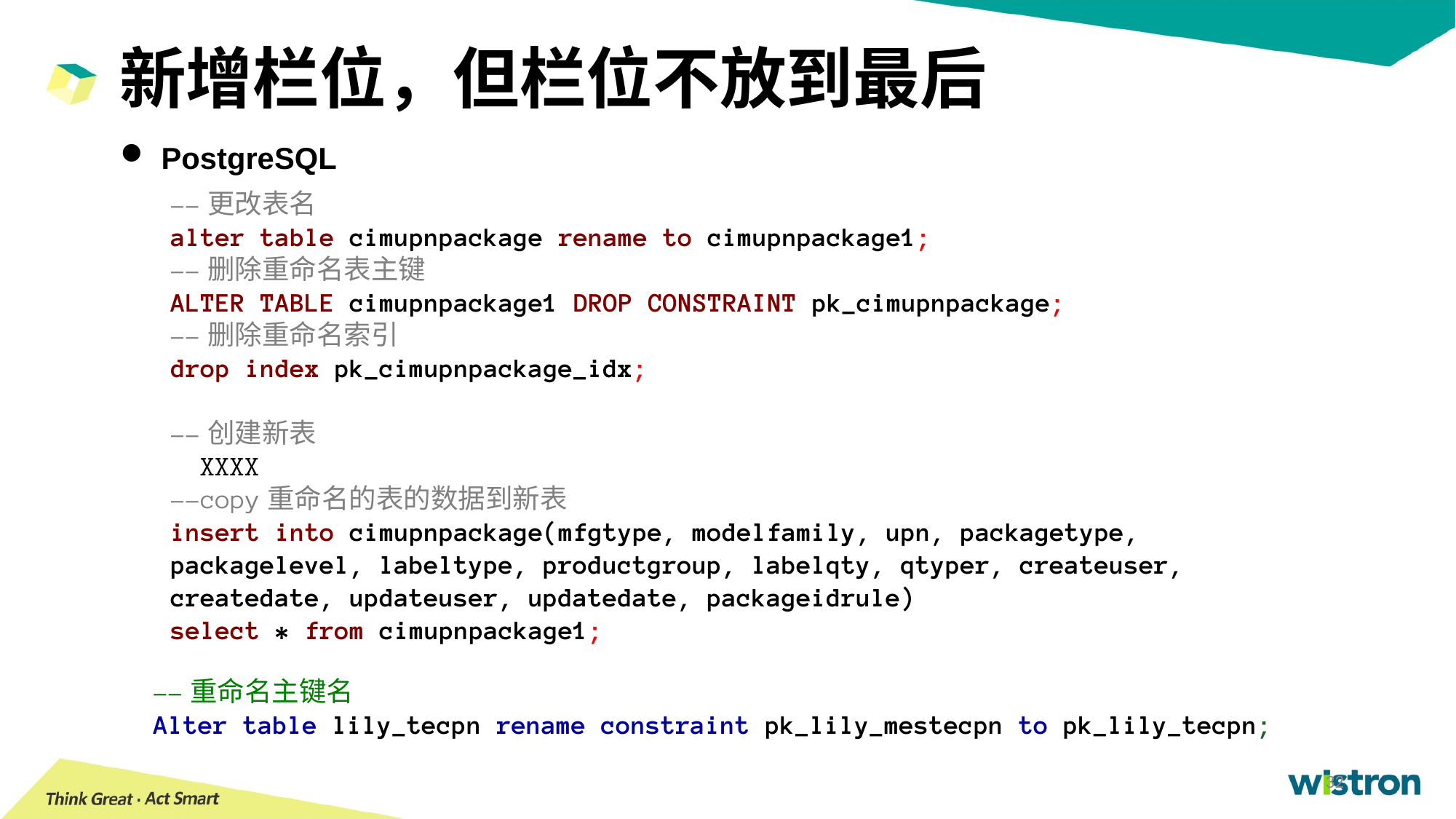

新增栏位，但栏位不放到最后
PostgreSQL
--更改表名
alter table cimupnpackage rename to cimupnpackage1;
--删除重命名表主键
ALTER TABLE cimupnpackage1 DROP CONSTRAINT pk_cimupnpackage;
--删除重命名索引
drop index pk_cimupnpackage_idx;

--创建新表
  XXXX
--copy重命名的表的数据到新表
insert into cimupnpackage(mfgtype, modelfamily, upn, packagetype, packagelevel, labeltype, productgroup, labelqty, qtyper, createuser, createdate, updateuser, updatedate, packageidrule)
select * from cimupnpackage1;
--重命名主键名
Alter table lily_tecpn rename constraint pk_lily_mestecpn to pk_lily_tecpn;
32